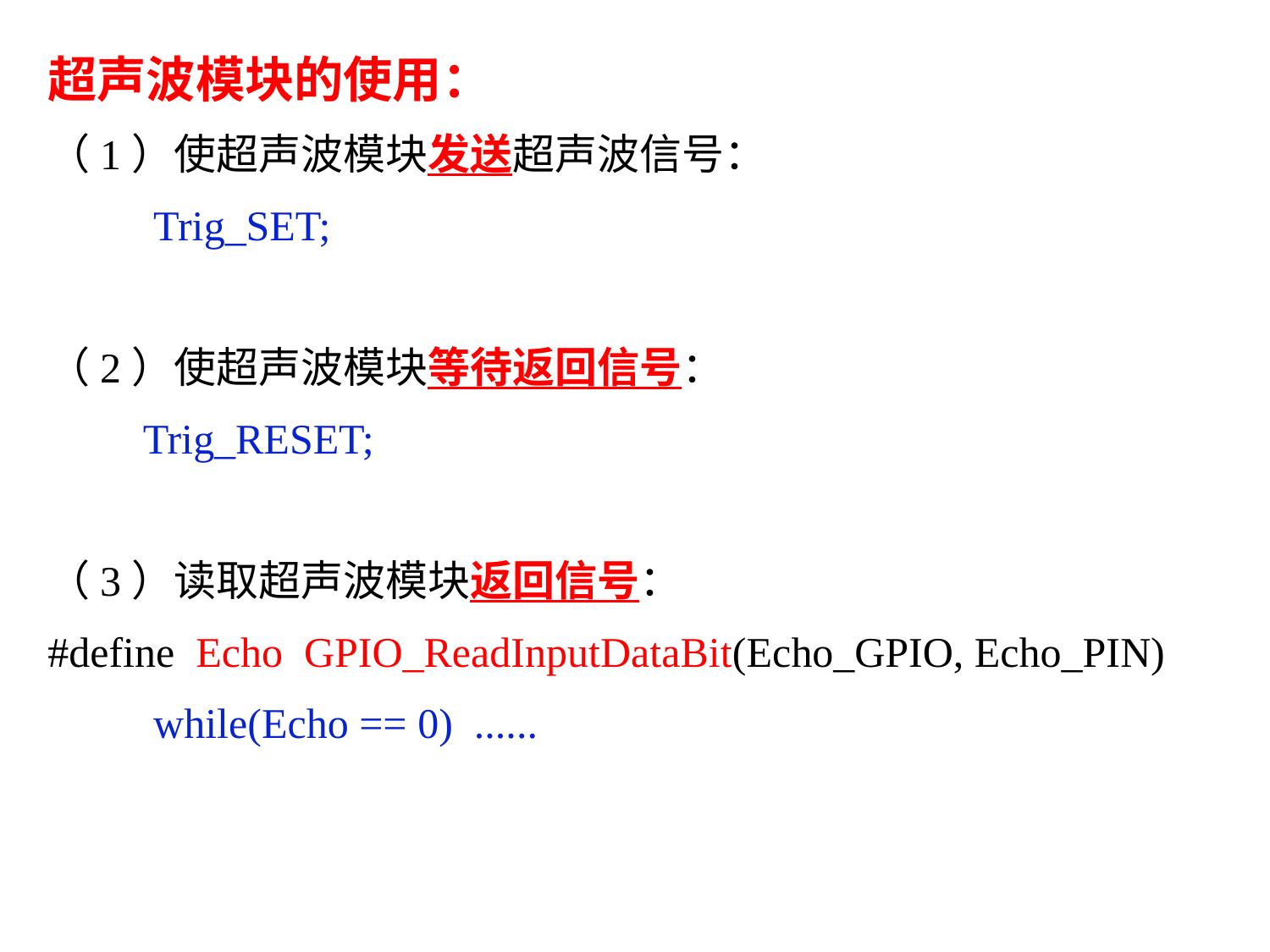

超声波模块的使用：
（1）使超声波模块发送超声波信号：
          Trig_SET;

（2）使超声波模块等待返回信号：
         Trig_RESET;

（3）读取超声波模块返回信号：
#define  Echo  GPIO_ReadInputDataBit(Echo_GPIO, Echo_PIN)
          while(Echo == 0)  ......